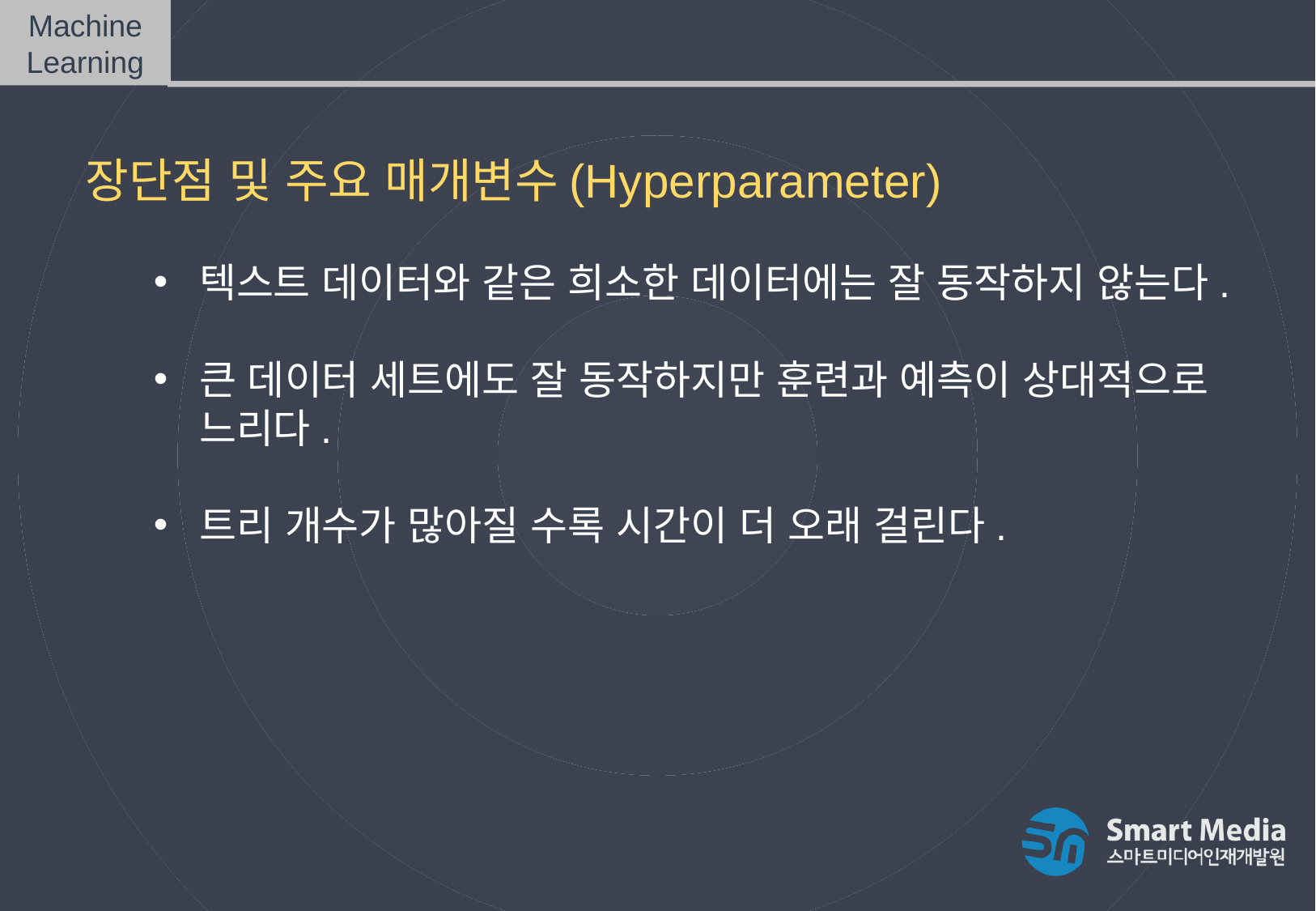

Machine Learning
Decision Tree Ensemble - RandomForest

장단점 및 주요 매개변수(Hyperparameter)
텍스트 데이터와 같은 희소한 데이터에는 잘 동작하지 않는다.

큰 데이터 세트에도 잘 동작하지만 훈련과 예측이 상대적으로 느리다.

트리 개수가 많아질 수록 시간이 더 오래 걸린다.